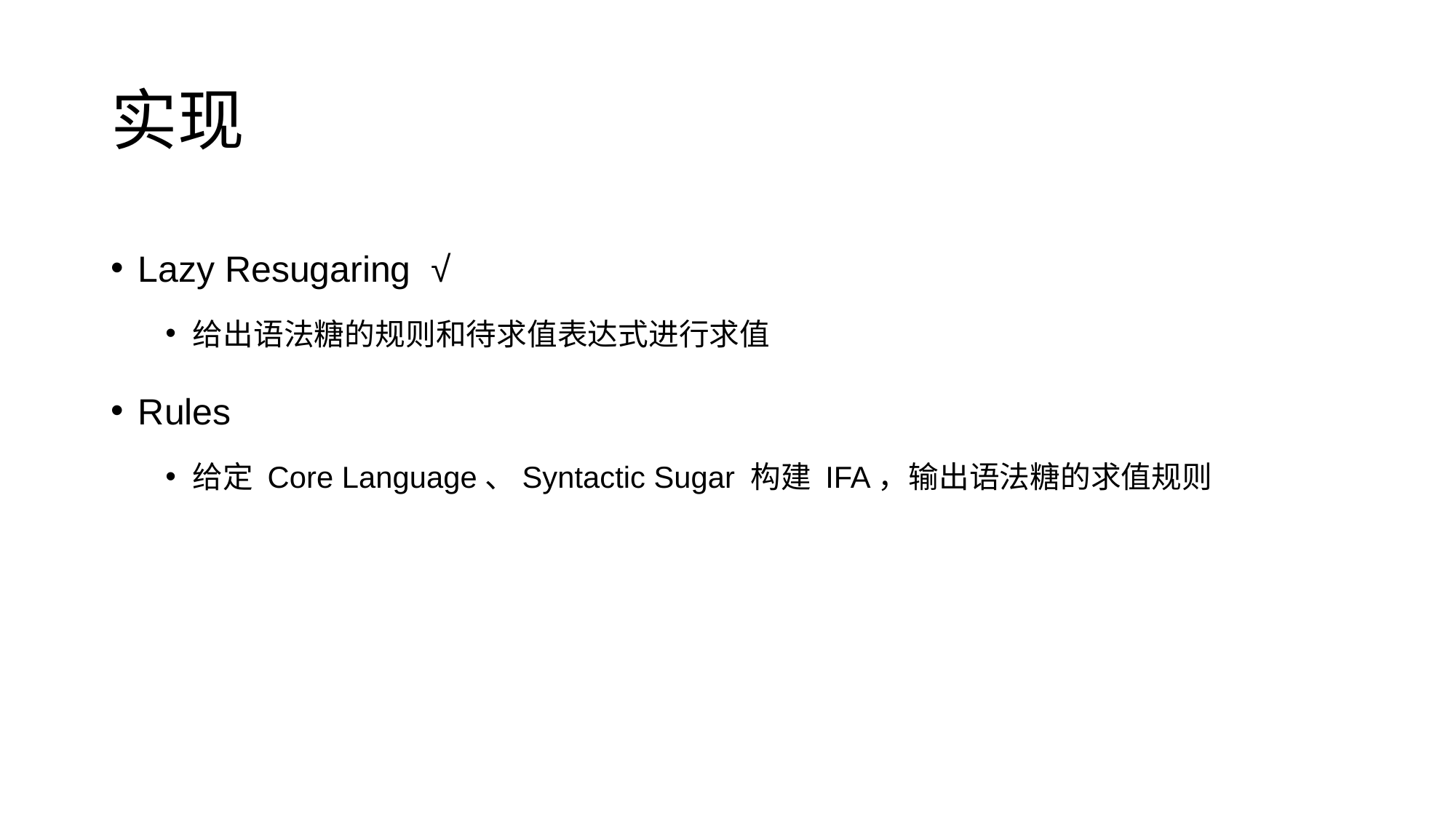

# 实现
Lazy Resugaring  √
给出语法糖的规则和待求值表达式进行求值
Rules
给定 Core Language、Syntactic Sugar 构建 IFA，输出语法糖的求值规则